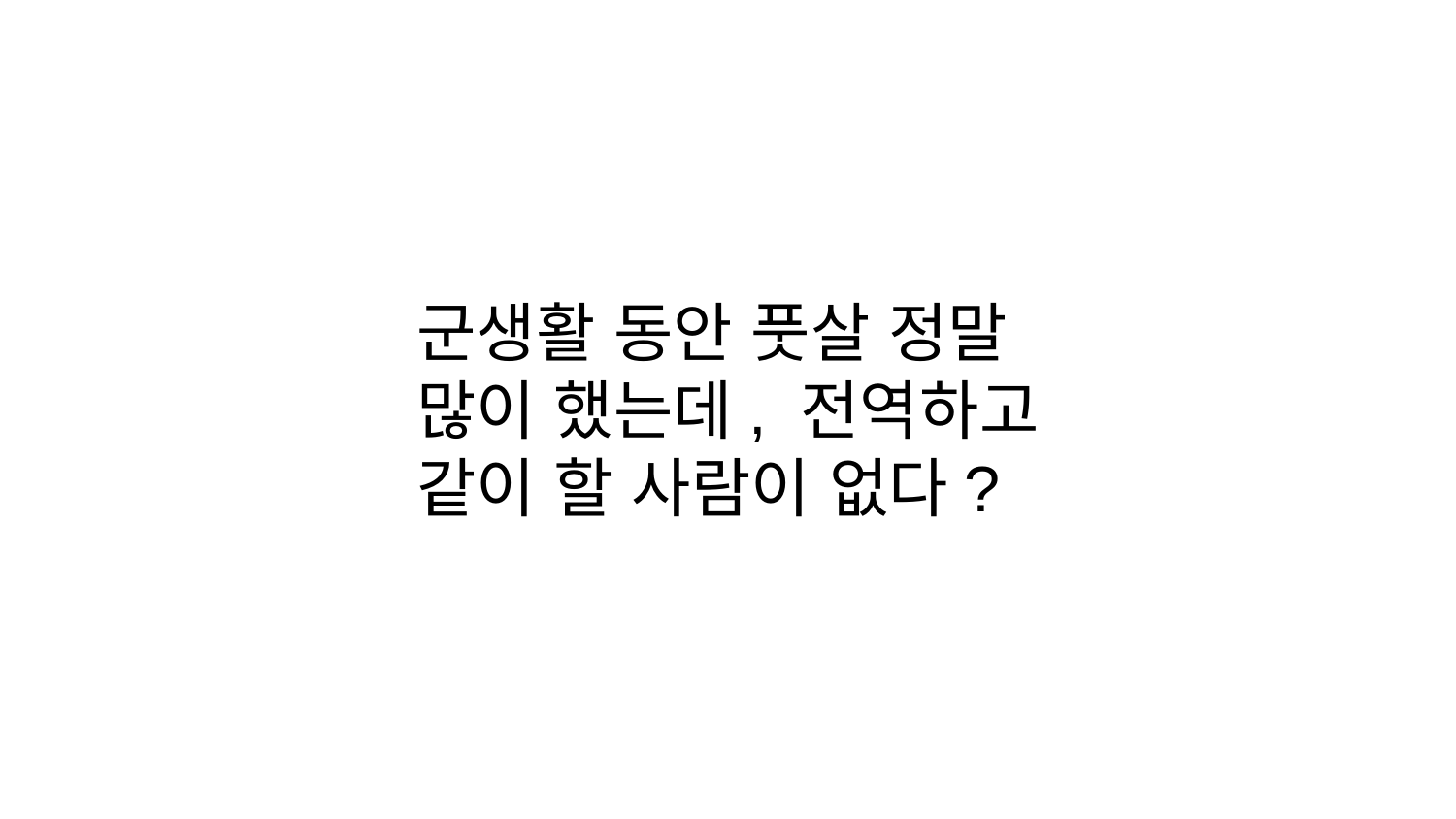

군생활 동안 풋살 정말
많이 했는데, 전역하고
같이 할 사람이 없다?